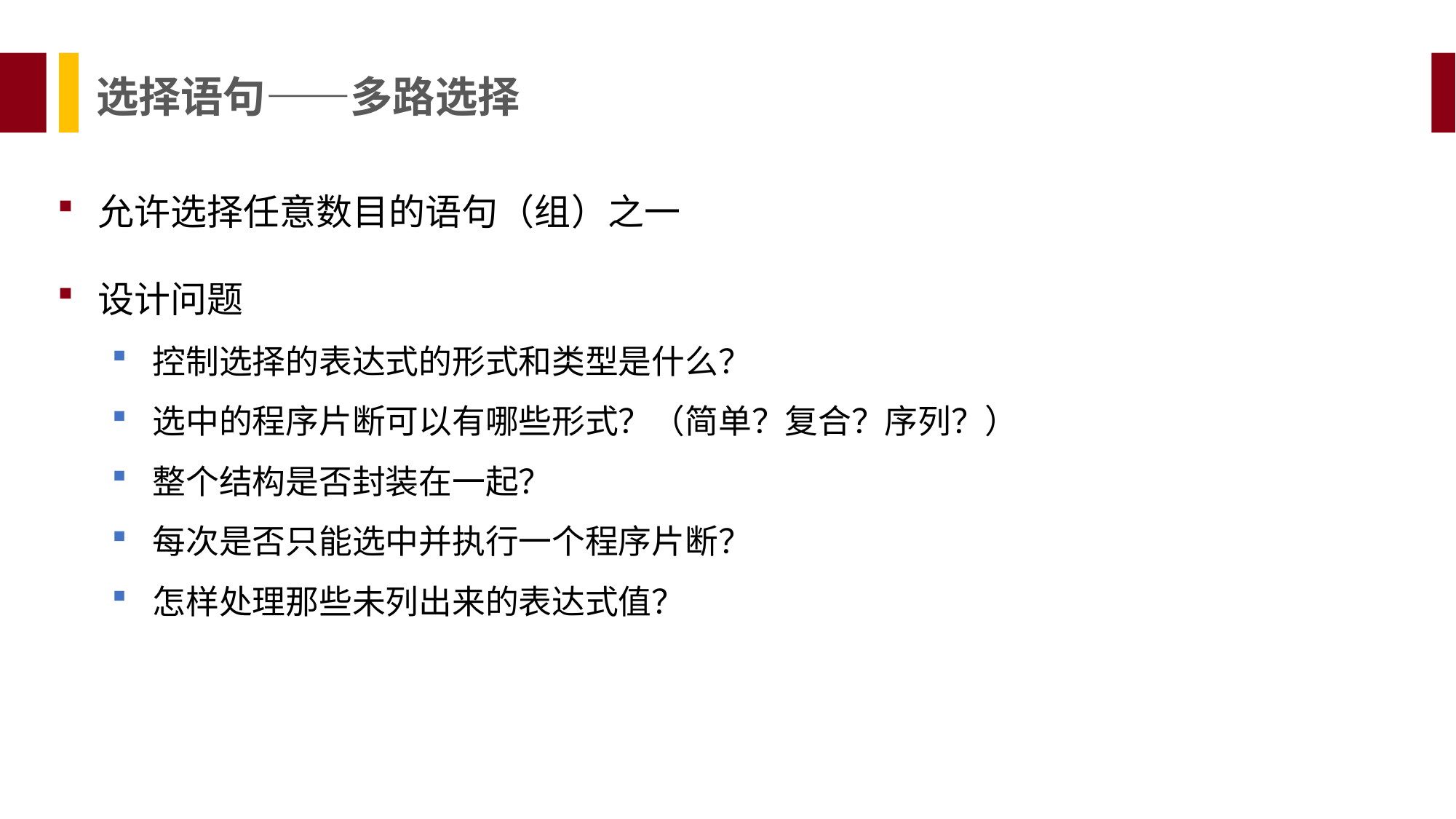

选择语句——多路选择
允许选择任意数目的语句（组）之一
设计问题
控制选择的表达式的形式和类型是什么？
选中的程序片断可以有哪些形式？（简单？复合？序列？）
整个结构是否封装在一起？
每次是否只能选中并执行一个程序片断？
怎样处理那些未列出来的表达式值？